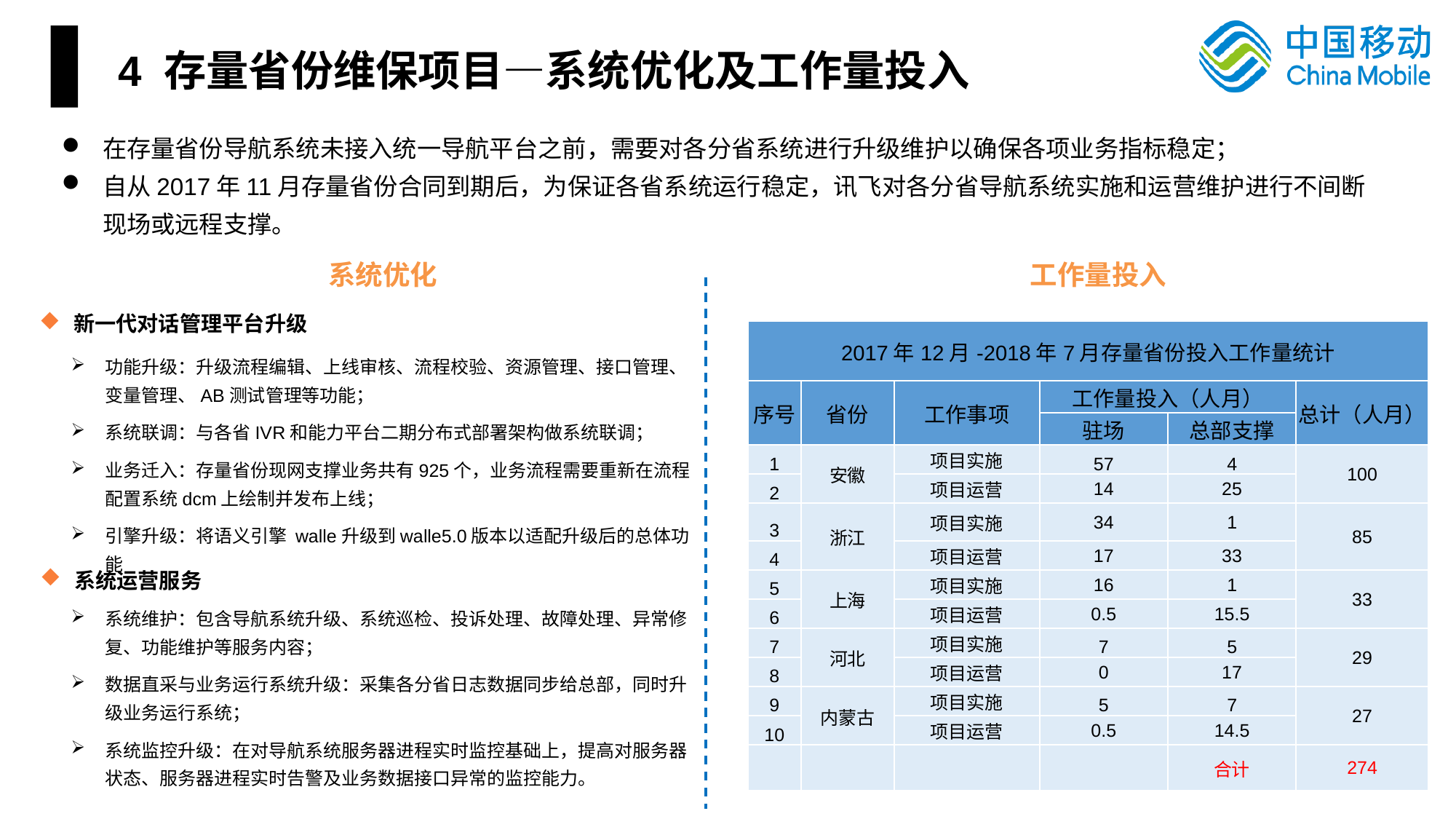

# 4 存量省份维保项目—系统优化及工作量投入
在存量省份导航系统未接入统一导航平台之前，需要对各分省系统进行升级维护以确保各项业务指标稳定；
自从2017年11月存量省份合同到期后，为保证各省系统运行稳定，讯飞对各分省导航系统实施和运营维护进行不间断现场或远程支撑。
系统优化
工作量投入
新一代对话管理平台升级
| 2017年12月-2018年7月存量省份投入工作量统计 |  |  |  |  |  |
| --- | --- | --- | --- | --- | --- |
| 序号 | 省份 | 工作事项 | 工作量投入（人月） |  | 总计（人月） |
|  |  |  | 驻场 | 总部支撑 |  |
| 1 | 安徽 | 项目实施 | 57 | 4 | 100 |
| 2 |  | 项目运营 | 14 | 25 |  |
| 3 | 浙江 | 项目实施 | 34 | 1 | 85 |
| 4 |  | 项目运营 | 17 | 33 |  |
| 5 | 上海 | 项目实施 | 16 | 1 | 33 |
| 6 |  | 项目运营 | 0.5 | 15.5 |  |
| 7 | 河北 | 项目实施 | 7 | 5 | 29 |
| 8 |  | 项目运营 | 0 | 17 |  |
| 9 | 内蒙古 | 项目实施 | 5 | 7 | 27 |
| 10 |  | 项目运营 | 0.5 | 14.5 |  |
|  |  |  |  | 合计 | 274 |
功能升级：升级流程编辑、上线审核、流程校验、资源管理、接口管理、变量管理、AB测试管理等功能；
系统联调：与各省IVR和能力平台二期分布式部署架构做系统联调；
业务迁入：存量省份现网支撑业务共有925个，业务流程需要重新在流程配置系统dcm上绘制并发布上线；
引擎升级：将语义引擎 walle升级到walle5.0版本以适配升级后的总体功能
系统运营服务
系统维护：包含导航系统升级、系统巡检、投诉处理、故障处理、异常修复、功能维护等服务内容；
数据直采与业务运行系统升级：采集各分省日志数据同步给总部，同时升级业务运行系统；
系统监控升级：在对导航系统服务器进程实时监控基础上，提高对服务器状态、服务器进程实时告警及业务数据接口异常的监控能力。